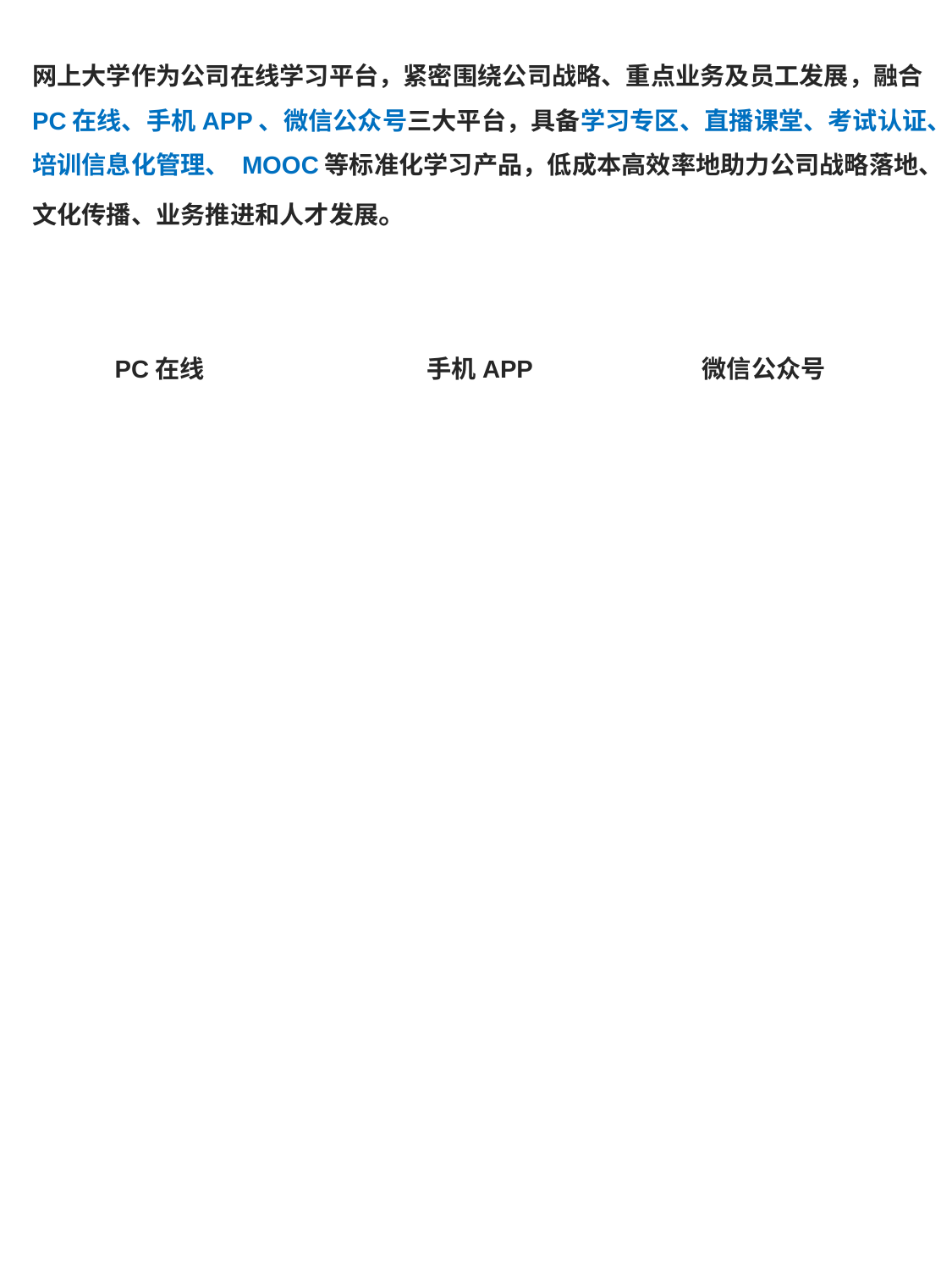

网上大学作为公司在线学习平台，紧密围绕公司战略、重点业务及员工发展，融合PC在线、手机APP、微信公众号三大平台，具备学习专区、直播课堂、考试认证、培训信息化管理、 MOOC等标准化学习产品，低成本高效率地助力公司战略落地、文化传播、业务推进和人才发展。
PC在线
手机APP
微信公众号